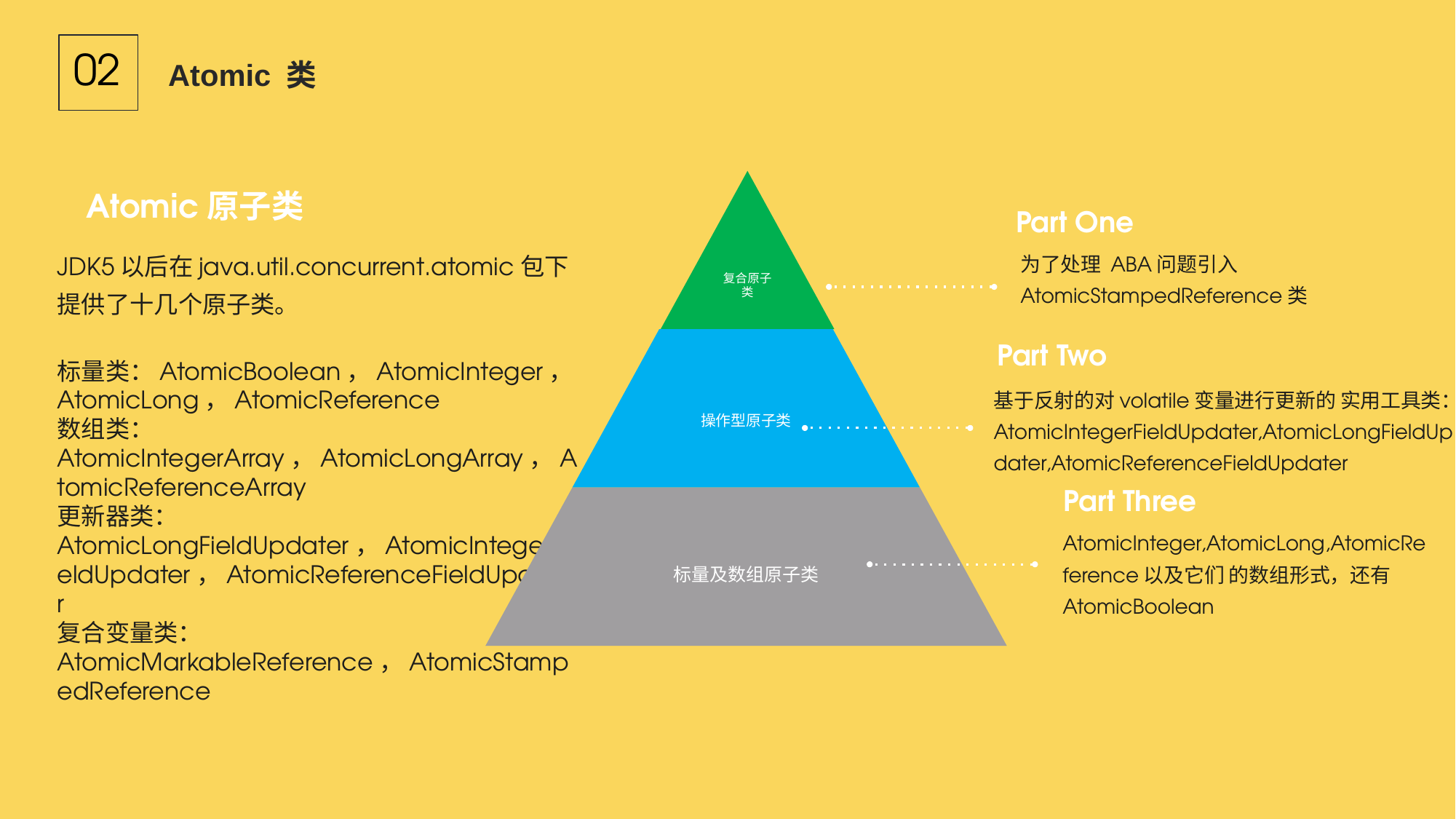

02
Atomic 类
Atomic原子类

复合原子类
操作型原子类
标量及数组原子类
Part One
JDK5以后在java.util.concurrent.atomic包下提供了十几个原子类。

标量类：AtomicBoolean，AtomicInteger，AtomicLong，AtomicReference
数组类：AtomicIntegerArray，AtomicLongArray，AtomicReferenceArray
更新器类：AtomicLongFieldUpdater，AtomicIntegerFieldUpdater，AtomicReferenceFieldUpdater
复合变量类：AtomicMarkableReference，AtomicStampedReference
为了处理 ABA问题引入AtomicStampedReference类
Part Two
基于反射的对volatile变量进行更新的 实用工具类：AtomicIntegerFieldUpdater,AtomicLongFieldUpdater,AtomicReferenceFieldUpdater
Part Three
AtomicInteger,AtomicLong,AtomicReference以及它们 的数组形式，还有AtomicBoolean